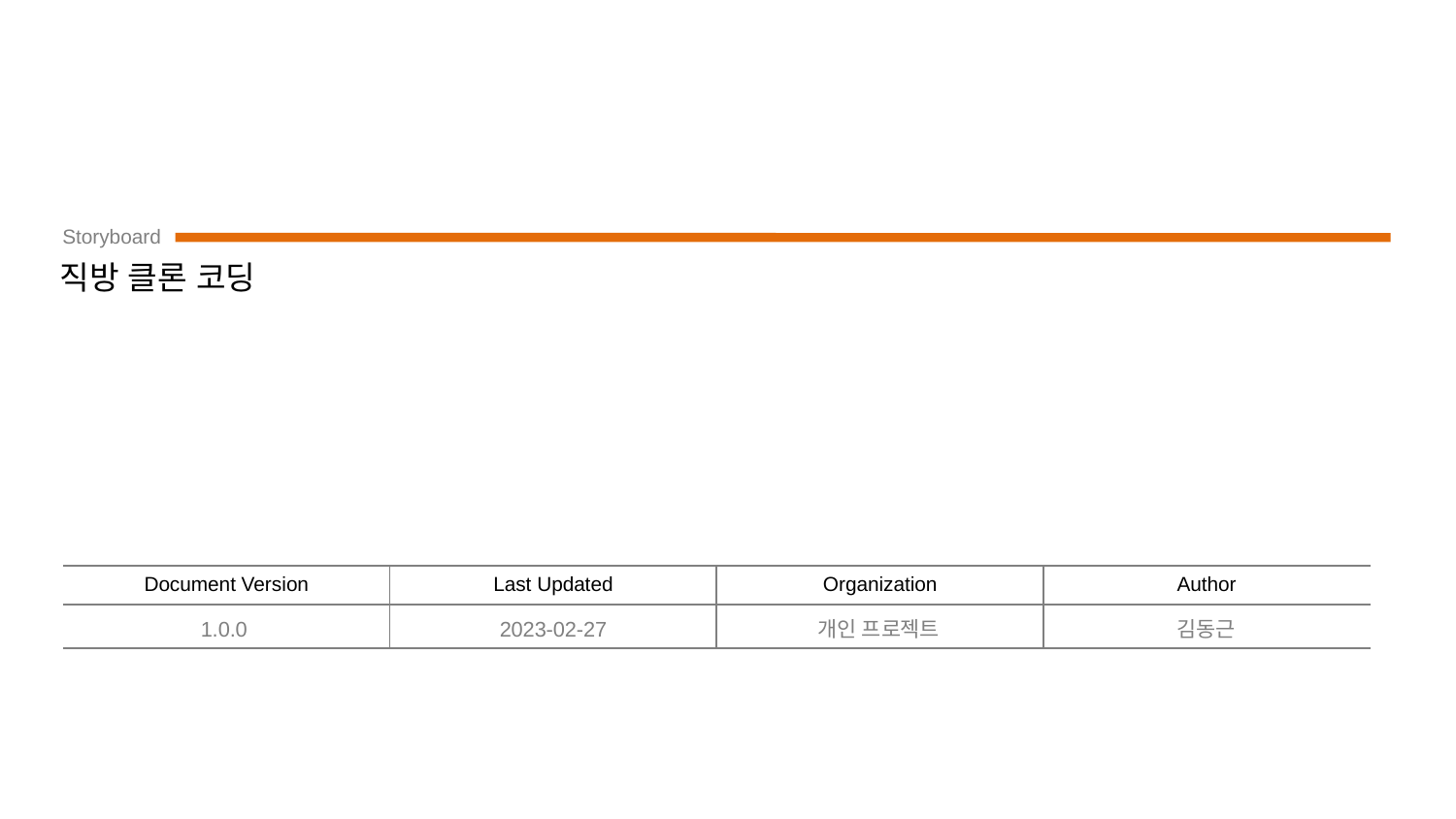

# 직방 클론 코딩
1.0.0
2023-02-27
개인 프로젝트
김동근